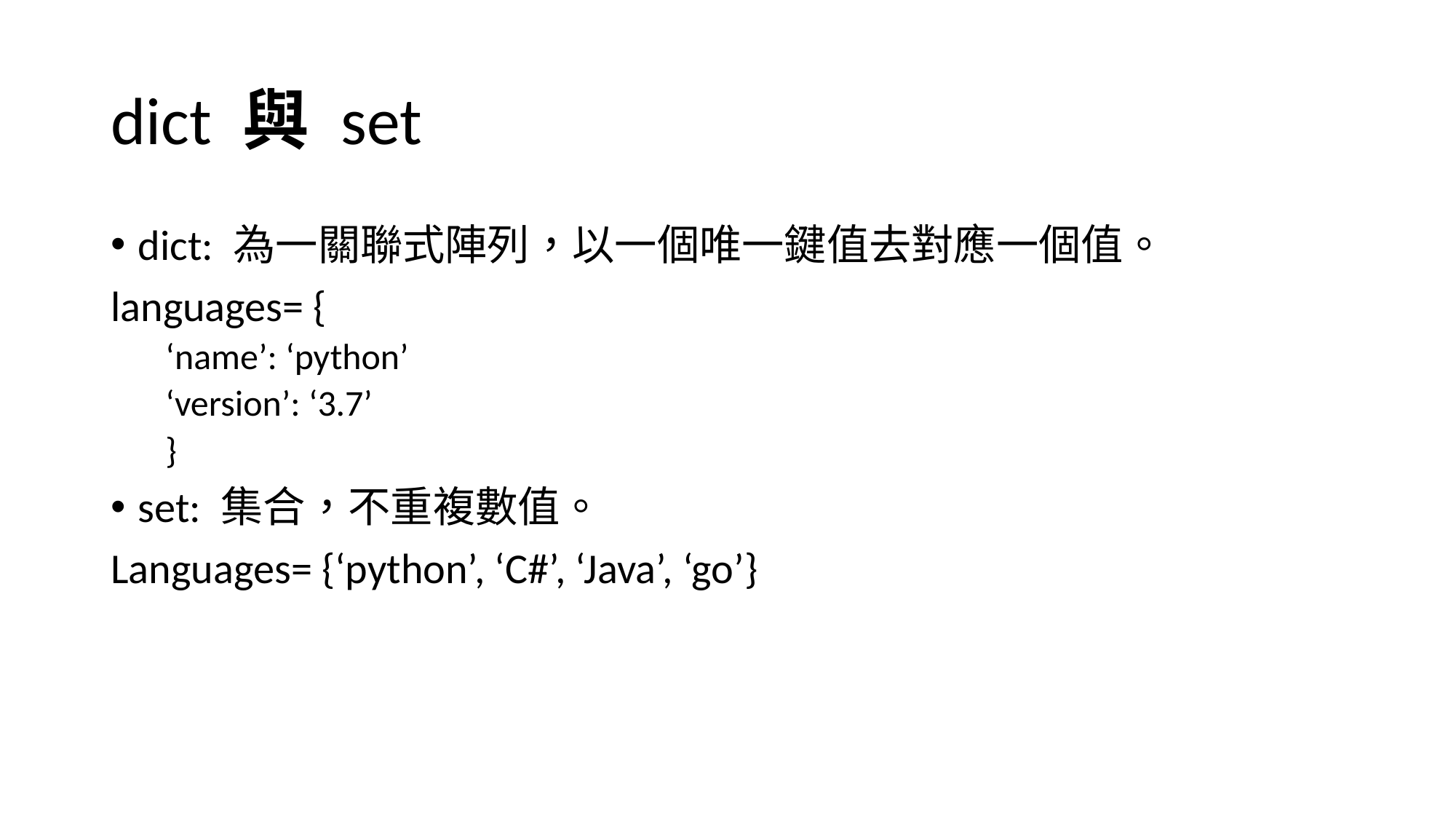

# dict 與 set
dict: 為一關聯式陣列，以一個唯一鍵值去對應一個值。
languages= {
‘name’: ‘python’
‘version’: ‘3.7’
}
set: 集合，不重複數值。
Languages= {‘python’, ‘C#’, ‘Java’, ‘go’}